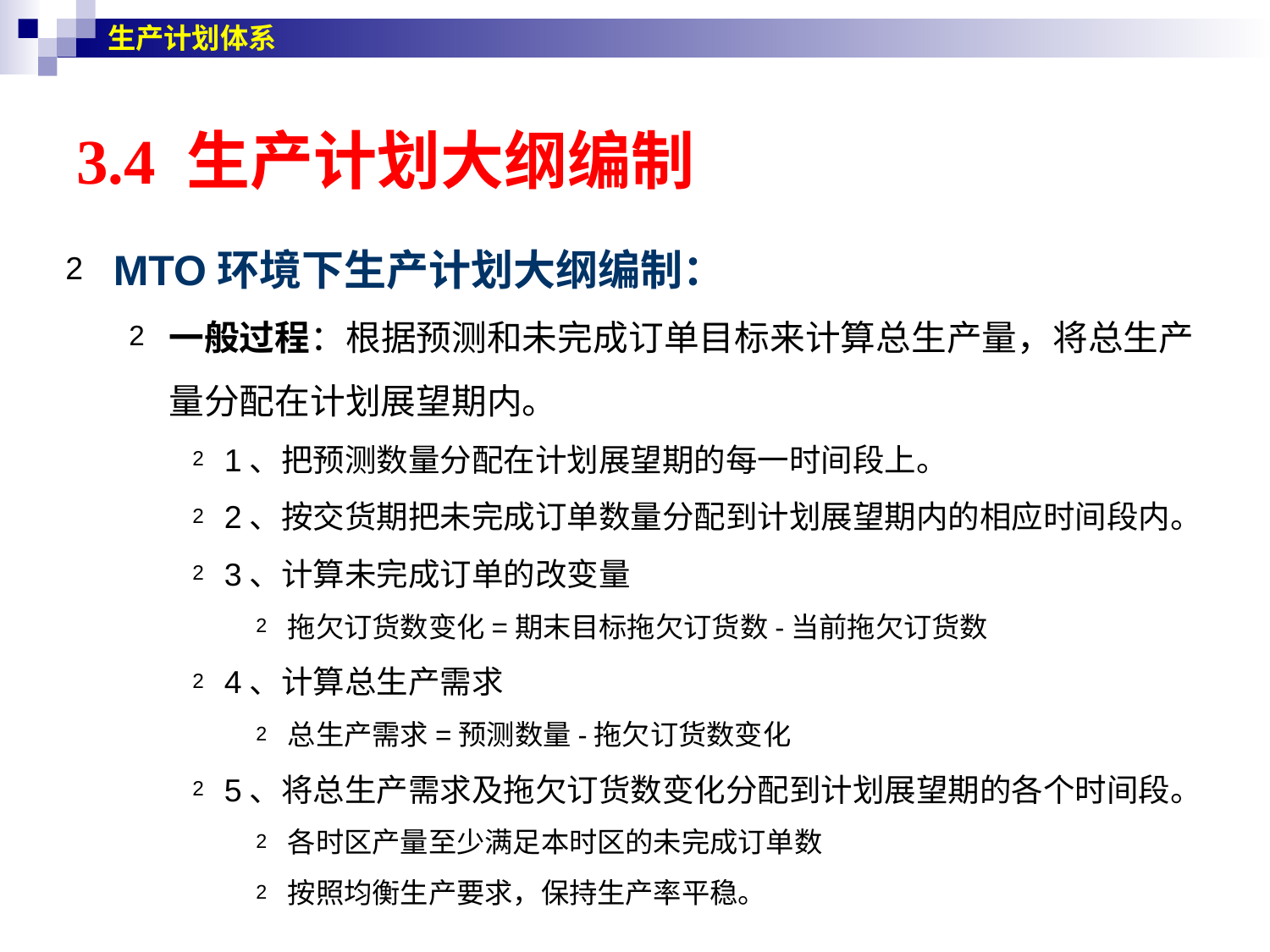

生产计划体系
# 3.4 生产计划大纲编制
MTO环境下生产计划大纲编制：
一般过程：根据预测和未完成订单目标来计算总生产量，将总生产量分配在计划展望期内。
1、把预测数量分配在计划展望期的每一时间段上。
2、按交货期把未完成订单数量分配到计划展望期内的相应时间段内。
3、计算未完成订单的改变量
拖欠订货数变化=期末目标拖欠订货数-当前拖欠订货数
4、计算总生产需求
总生产需求=预测数量-拖欠订货数变化
5、将总生产需求及拖欠订货数变化分配到计划展望期的各个时间段。
各时区产量至少满足本时区的未完成订单数
按照均衡生产要求，保持生产率平稳。